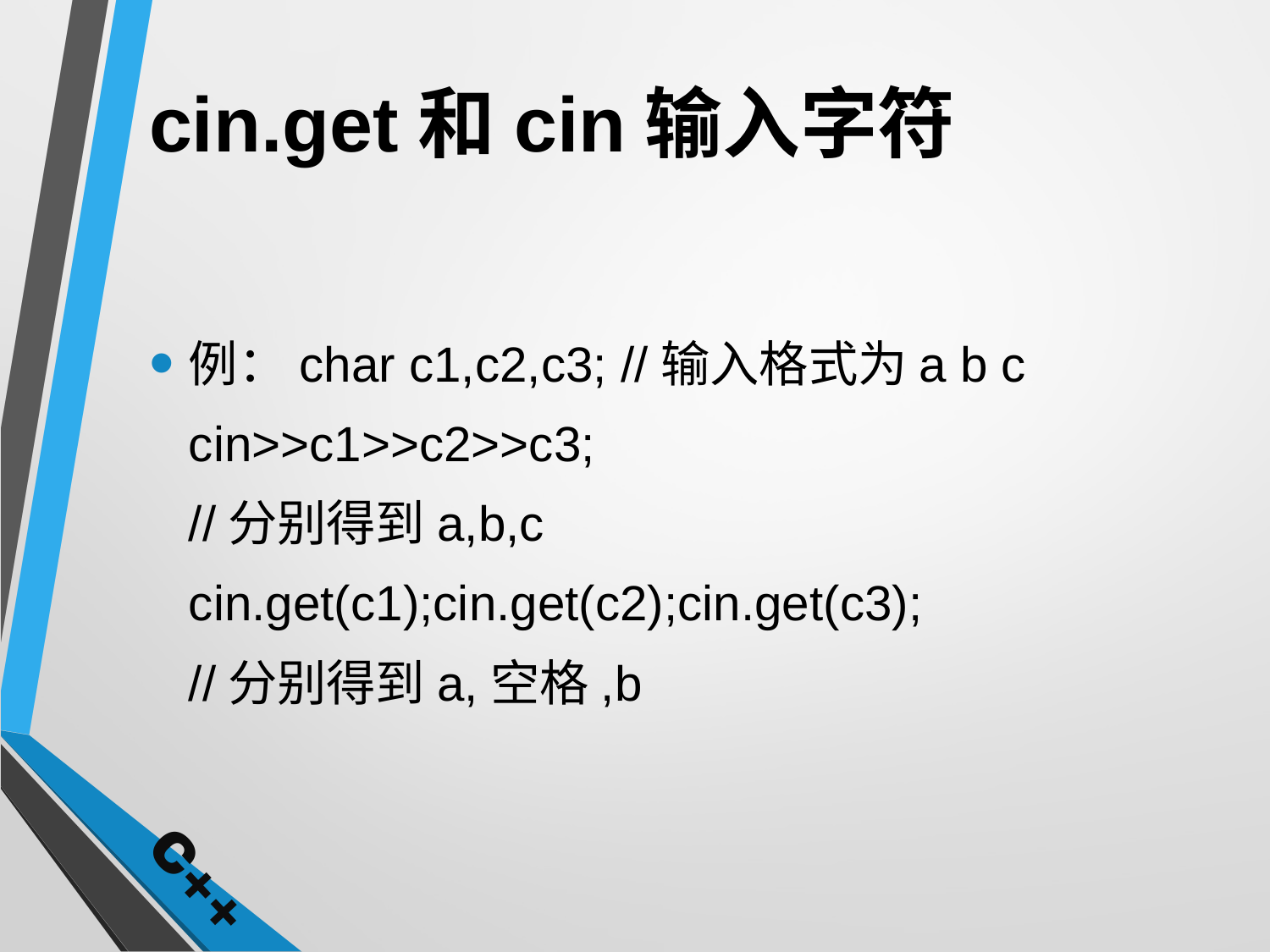

# cin.get和cin输入字符
例：char c1,c2,c3; //输入格式为a b c
	cin>>c1>>c2>>c3;
	//分别得到a,b,c
	cin.get(c1);cin.get(c2);cin.get(c3);
	//分别得到a,空格,b